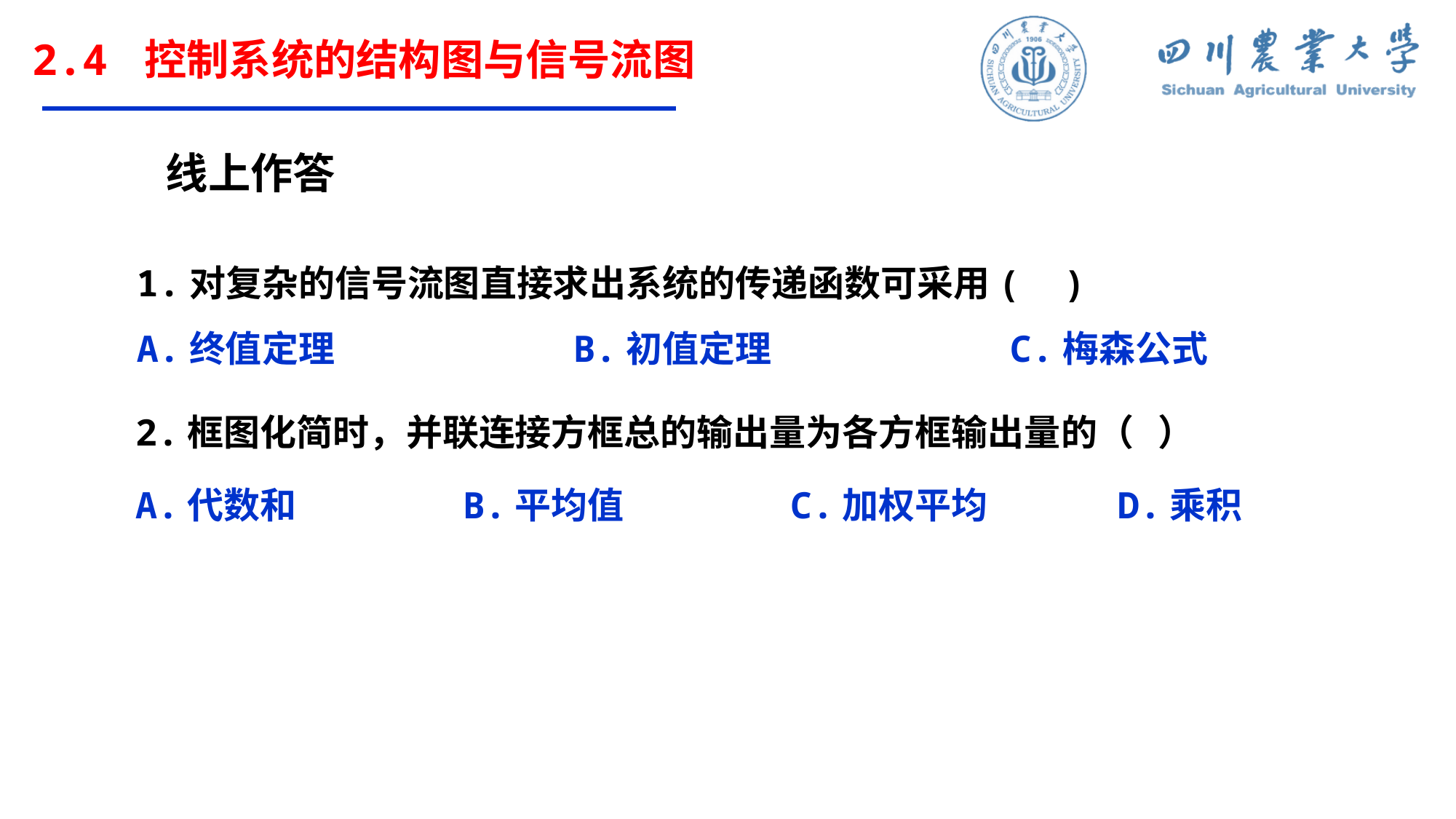

2.4 控制系统的结构图与信号流图
线上作答
1.对复杂的信号流图直接求出系统的传递函数可采用(  )
A.终值定理			B.初值定理			C.梅森公式		D.方框图变换
2.框图化简时，并联连接方框总的输出量为各方框输出量的（   ）
A.代数和		B.平均值		C.加权平均 		D.乘积